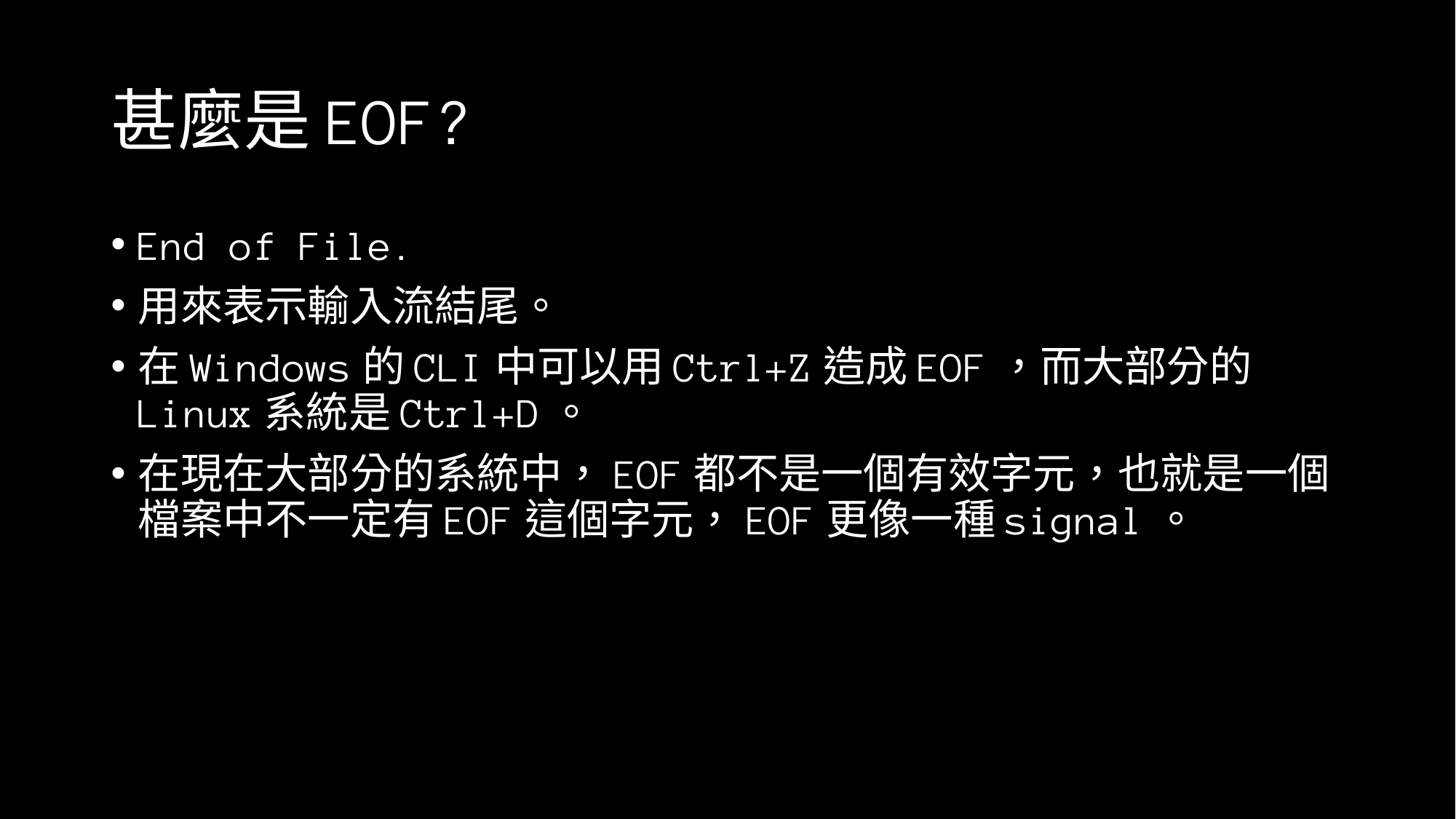

# 甚麼是EOF?
End of File.
用來表示輸入流結尾。
在Windows的CLI中可以用Ctrl+Z造成EOF，而大部分的Linux系統是Ctrl+D。
在現在大部分的系統中，EOF都不是一個有效字元，也就是一個檔案中不一定有EOF這個字元，EOF更像一種signal。